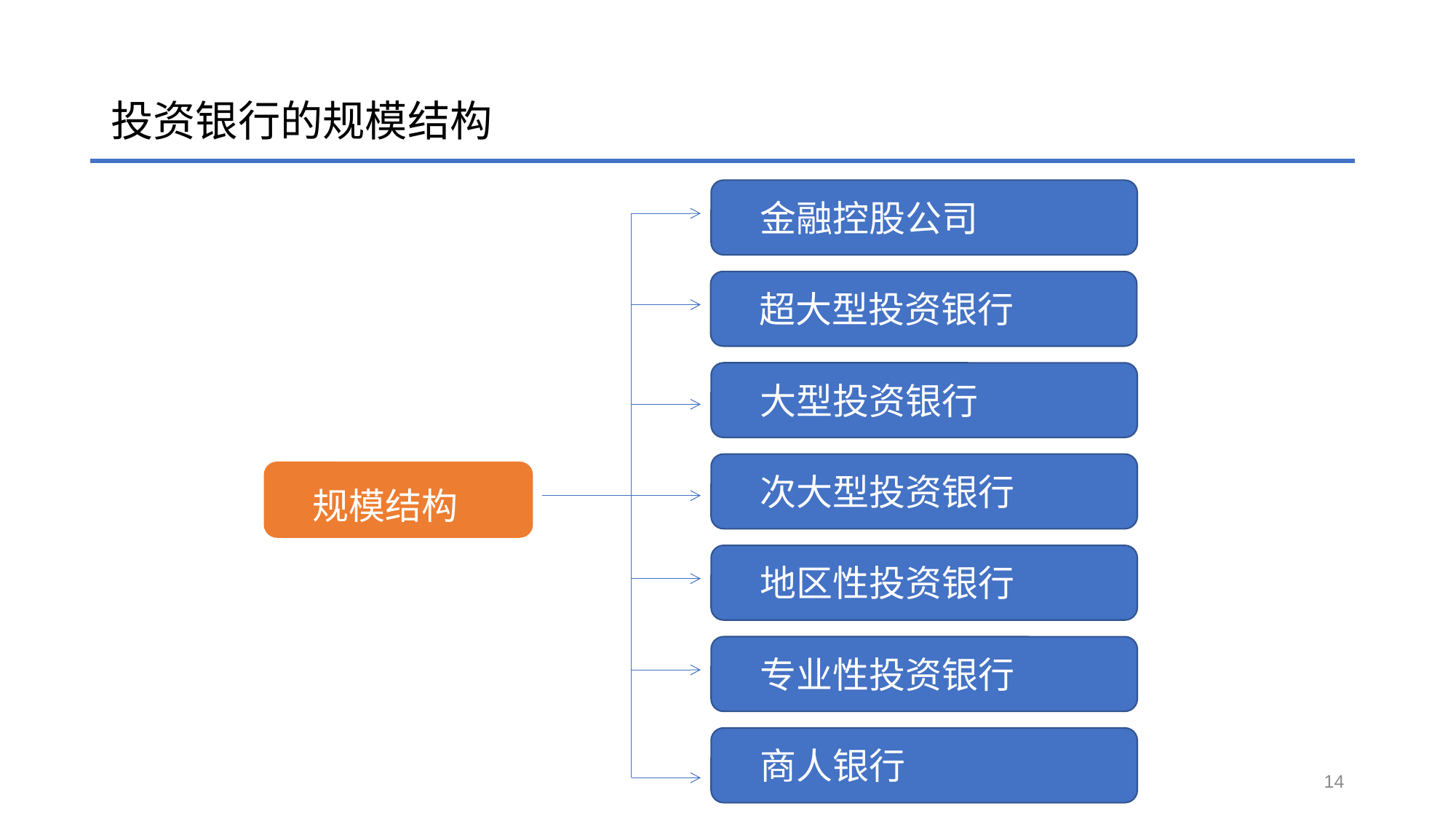

# 投资银行的规模结构

金融控股公司

超大型投资银行

大型投资银行

次大型投资银行

地区性投资银行

专业性投资银行

商人银行

规模结构
14